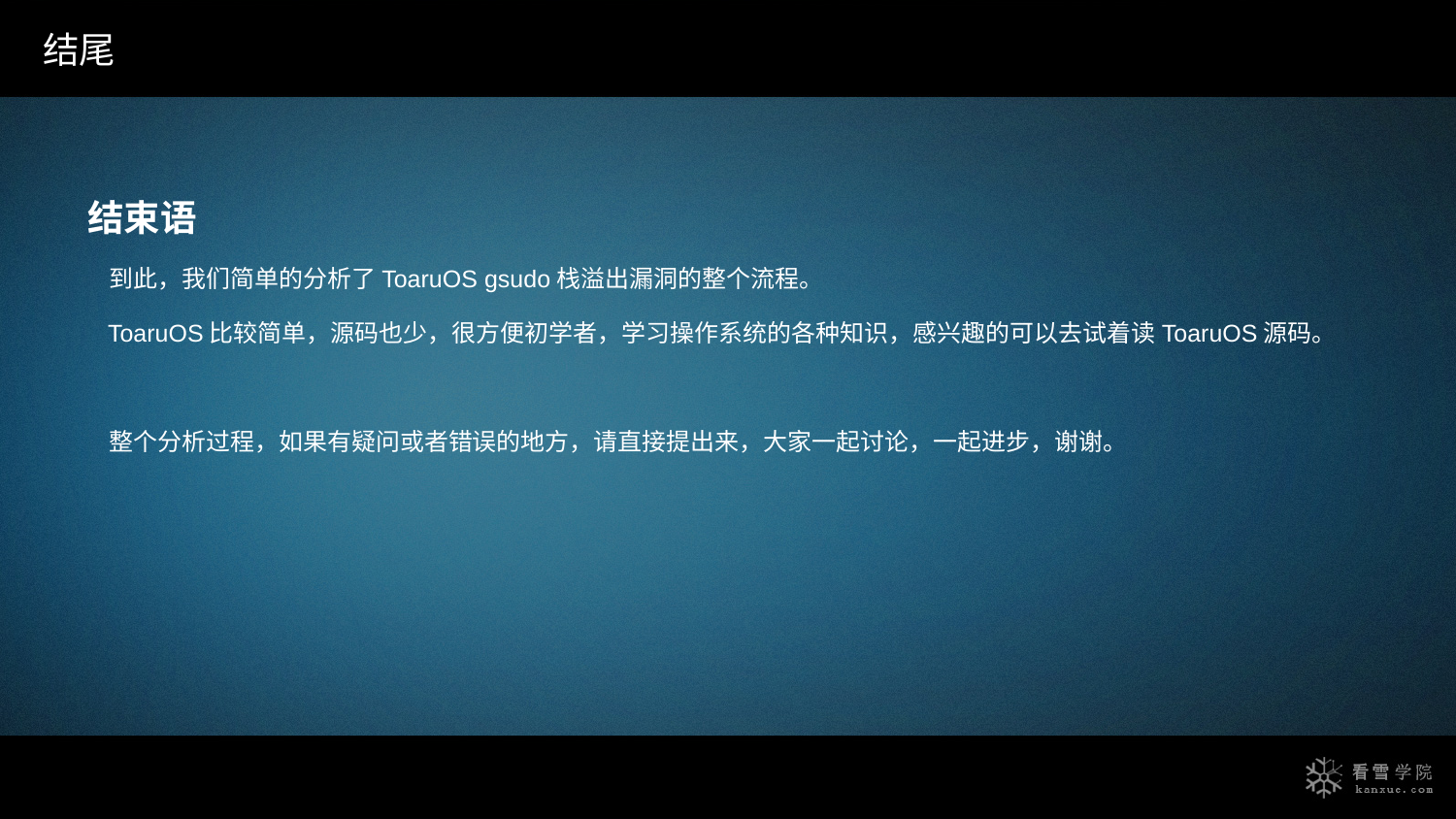

结尾
结束语
   到此，我们简单的分析了ToaruOS gsudo栈溢出漏洞的整个流程。
   ToaruOS比较简单，源码也少，很方便初学者，学习操作系统的各种知识，感兴趣的可以去试着读ToaruOS源码。

   整个分析过程，如果有疑问或者错误的地方，请直接提出来，大家一起讨论，一起进步，谢谢。